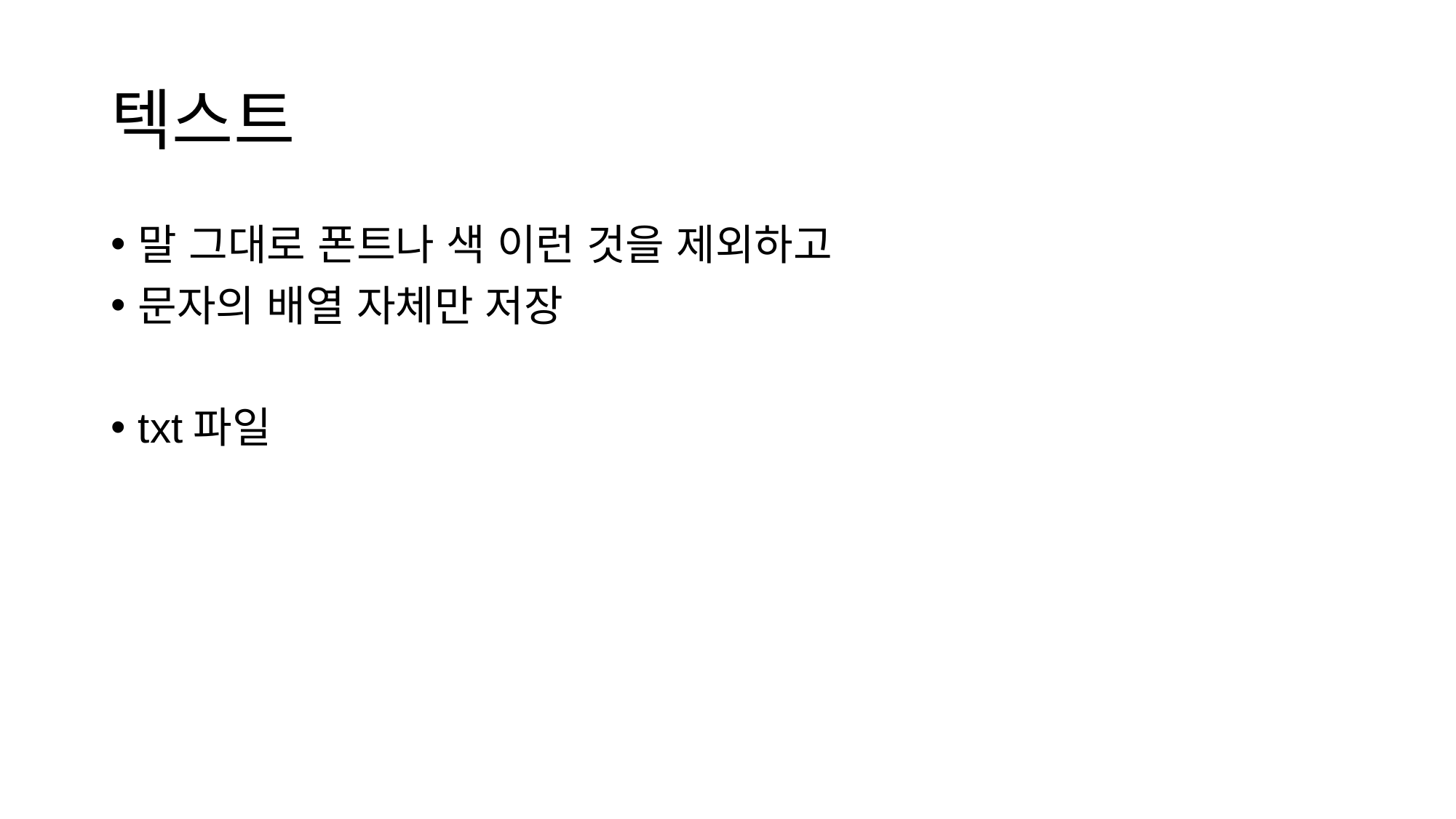

# 텍스트
말 그대로 폰트나 색 이런 것을 제외하고
문자의 배열 자체만 저장

txt파일